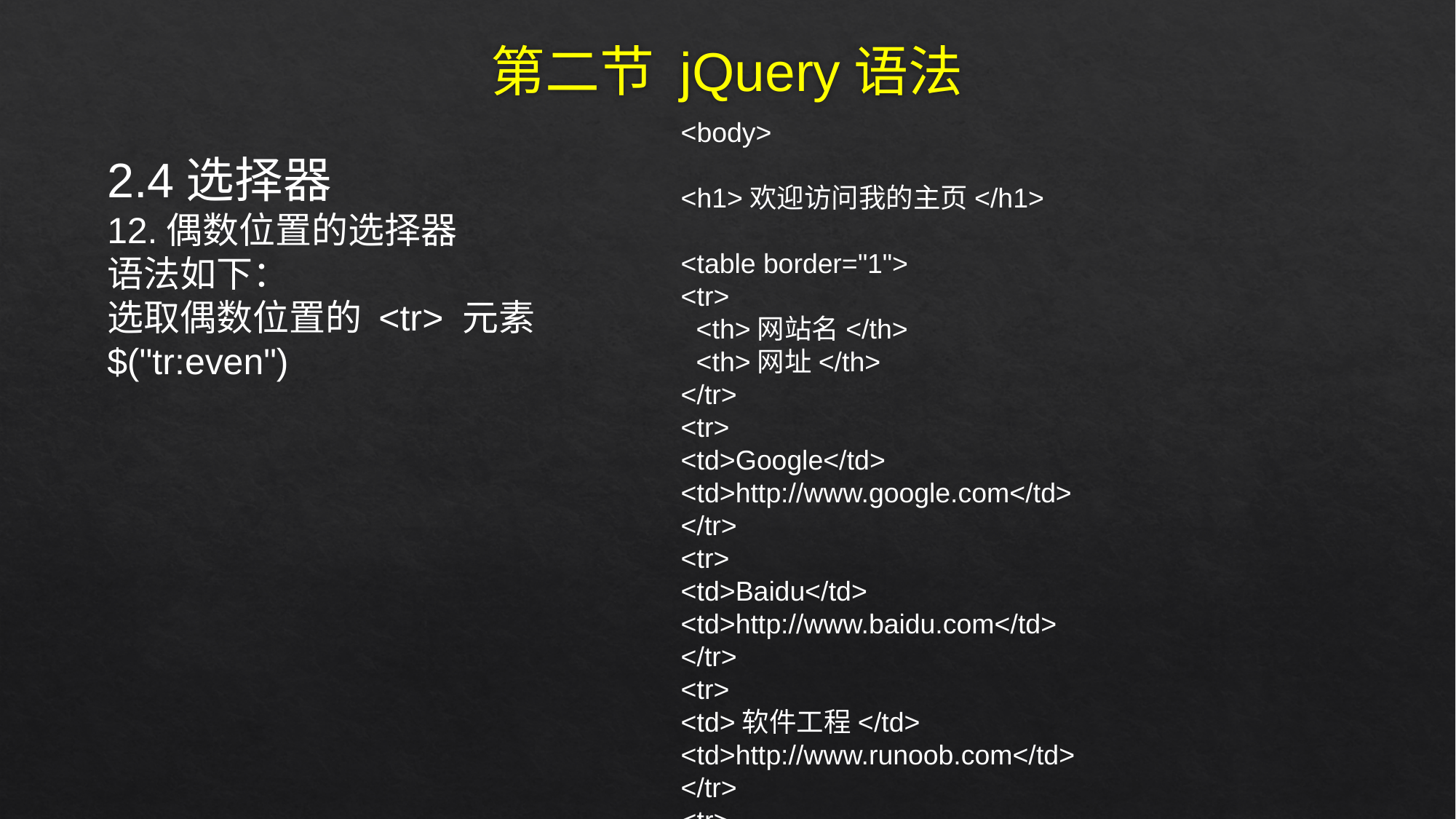

# 第二节 jQuery语法
<body>

<h1>欢迎访问我的主页</h1>

<table border="1">
<tr>
  <th>网站名</th>
  <th>网址</th>
</tr>
<tr>
<td>Google</td>
<td>http://www.google.com</td>
</tr>
<tr>
<td>Baidu</td>
<td>http://www.baidu.com</td>
</tr>
<tr>
<td>软件工程</td>
<td>http://www.runoob.com</td>
</tr>
<tr>
<td>淘宝</td>
<td>http://www.taobao.com</td>
</tr>
<tr>
<td>Facebook</td>
<td>http://www.facebook.com</td>
</tr>
</table>

</body>
2.4选择器
12.偶数位置的选择器
语法如下：
选取偶数位置的 <tr> 元素
$("tr:even")